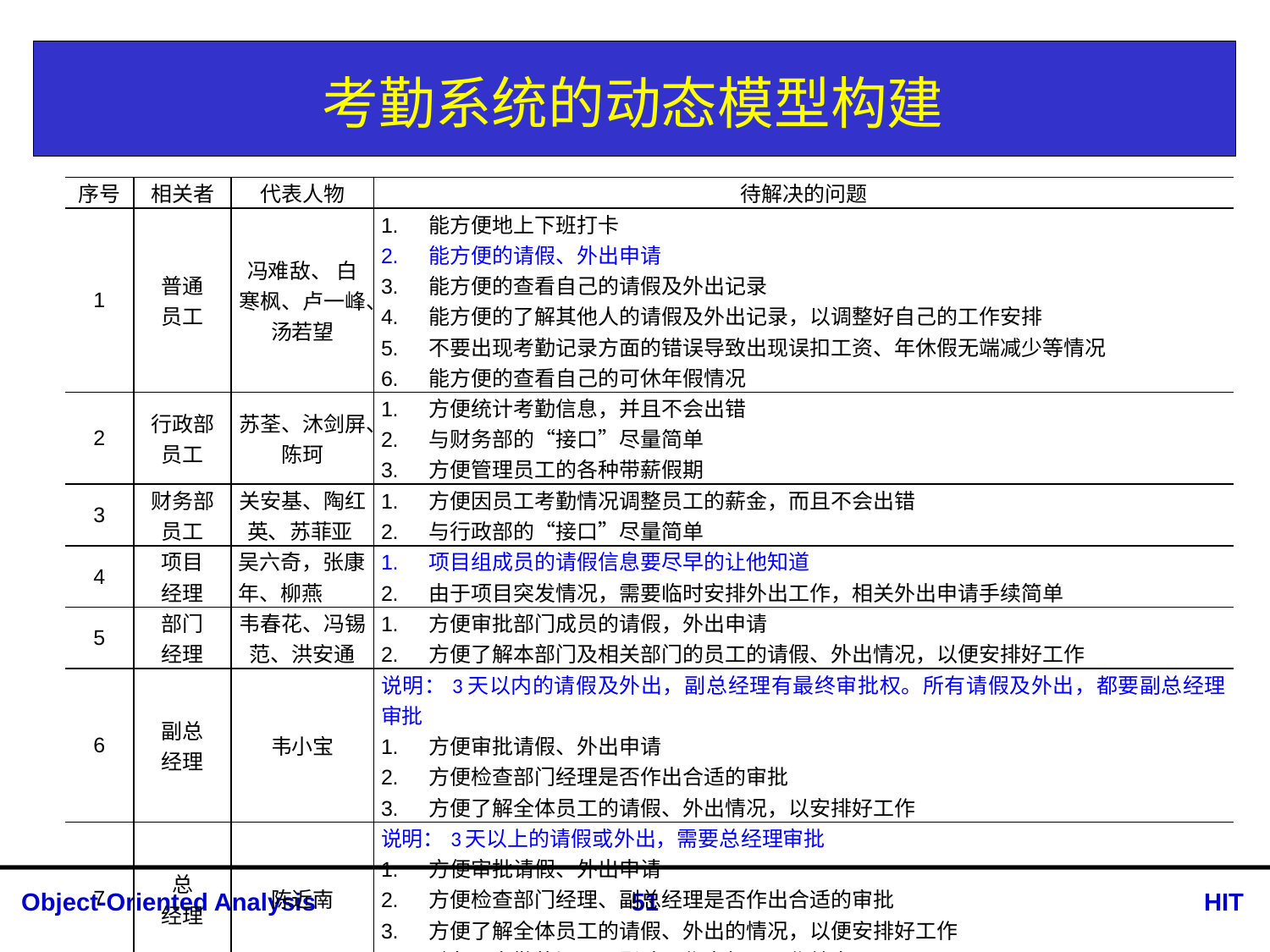

# 考勤系统的动态模型构建
| 序号 | 相关者 | 代表人物 | 待解决的问题 |
| --- | --- | --- | --- |
| 1 | 普通 员工 | 冯难敌、 白寒枫、卢一峰、汤若望 | 能方便地上下班打卡 能方便的请假、外出申请 能方便的查看自己的请假及外出记录 能方便的了解其他人的请假及外出记录，以调整好自己的工作安排 不要出现考勤记录方面的错误导致出现误扣工资、年休假无端减少等情况 能方便的查看自己的可休年假情况 |
| 2 | 行政部 员工 | 苏荃、沐剑屏、陈珂 | 方便统计考勤信息，并且不会出错 与财务部的“接口”尽量简单 方便管理员工的各种带薪假期 |
| 3 | 财务部 员工 | 关安基、陶红英、苏菲亚 | 方便因员工考勤情况调整员工的薪金，而且不会出错 与行政部的“接口”尽量简单 |
| 4 | 项目 经理 | 吴六奇，张康年、柳燕 | 项目组成员的请假信息要尽早的让他知道 由于项目突发情况，需要临时安排外出工作，相关外出申请手续简单 |
| 5 | 部门 经理 | 韦春花、冯锡范、洪安通 | 方便审批部门成员的请假，外出申请 方便了解本部门及相关部门的员工的请假、外出情况，以便安排好工作 |
| 6 | 副总 经理 | 韦小宝 | 说明：3天以内的请假及外出，副总经理有最终审批权。所有请假及外出，都要副总经理审批 方便审批请假、外出申请 方便检查部门经理是否作出合适的审批 方便了解全体员工的请假、外出情况，以安排好工作 |
| 7 | 总 经理 | 陈近南 | 说明：3天以上的请假或外出，需要总经理审批 方便审批请假、外出申请 方便检查部门经理、副总经理是否作出合适的审批 方便了解全体员工的请假、外出的情况，以便安排好工作 避免因考勤的问题而影响工作士气、工作效率 |